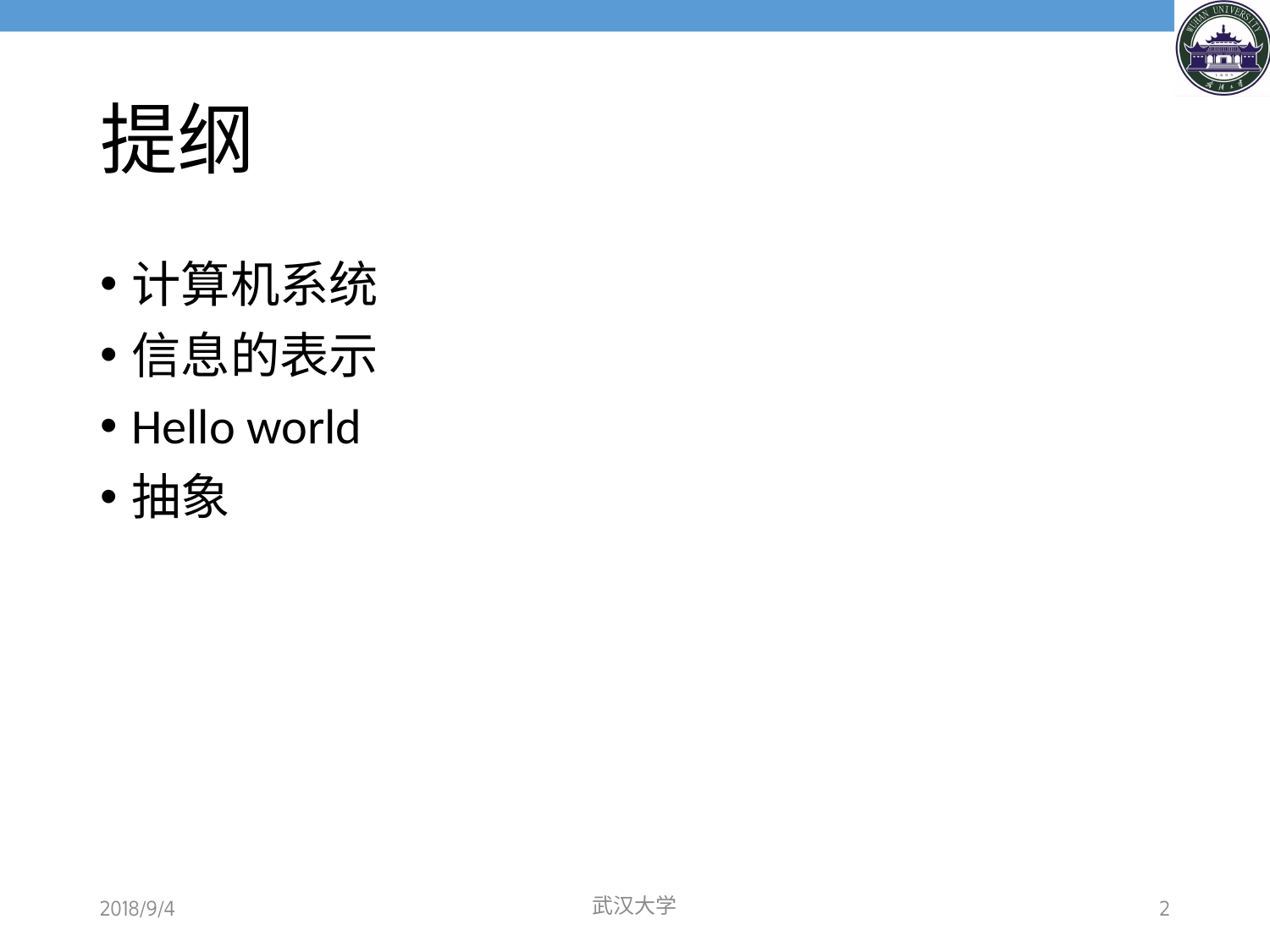

# 提纲
计算机系统
信息的表示
Hello world
抽象

2018/9/4
武汉大学
2